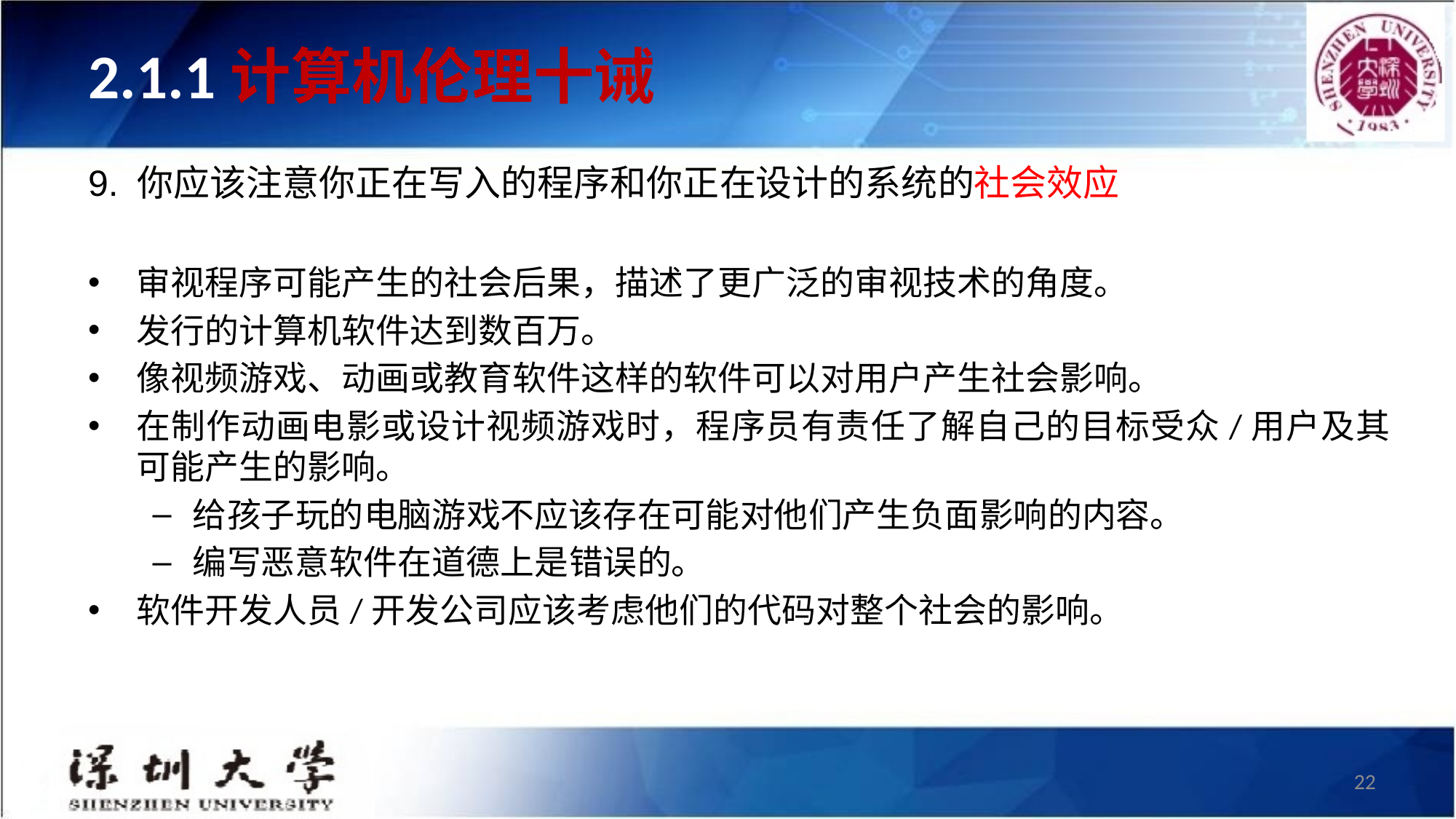

# 2.1.1计算机伦理十诫
9. 你应该注意你正在写入的程序和你正在设计的系统的社会效应

审视程序可能产生的社会后果，描述了更广泛的审视技术的角度。
发行的计算机软件达到数百万。
像视频游戏、动画或教育软件这样的软件可以对用户产生社会影响。
在制作动画电影或设计视频游戏时，程序员有责任了解自己的目标受众/用户及其可能产生的影响。
给孩子玩的电脑游戏不应该存在可能对他们产生负面影响的内容。
编写恶意软件在道德上是错误的。
软件开发人员/开发公司应该考虑他们的代码对整个社会的影响。
22